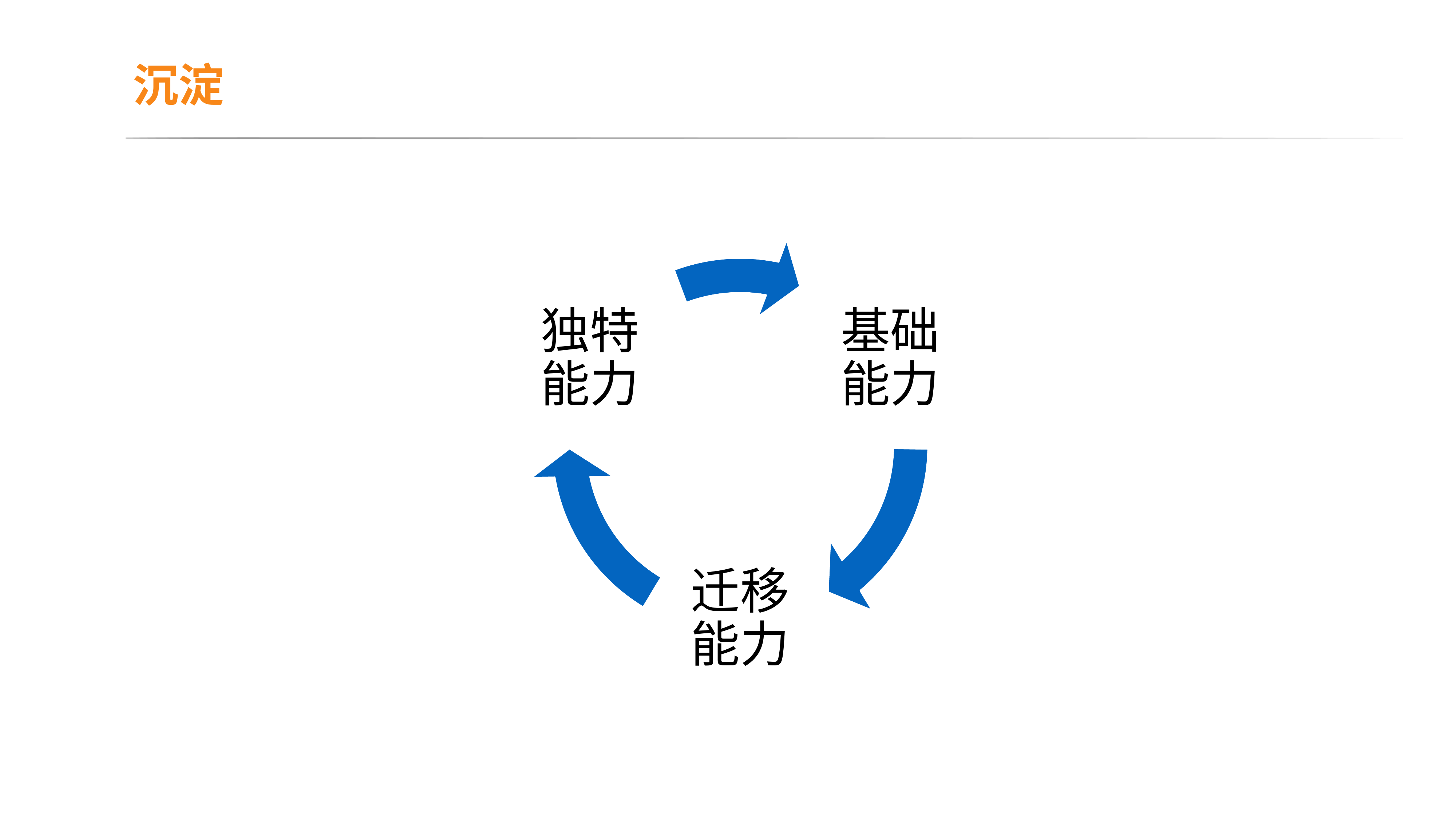

# 沉淀

基础
能力
迁移
能力
独特
能力